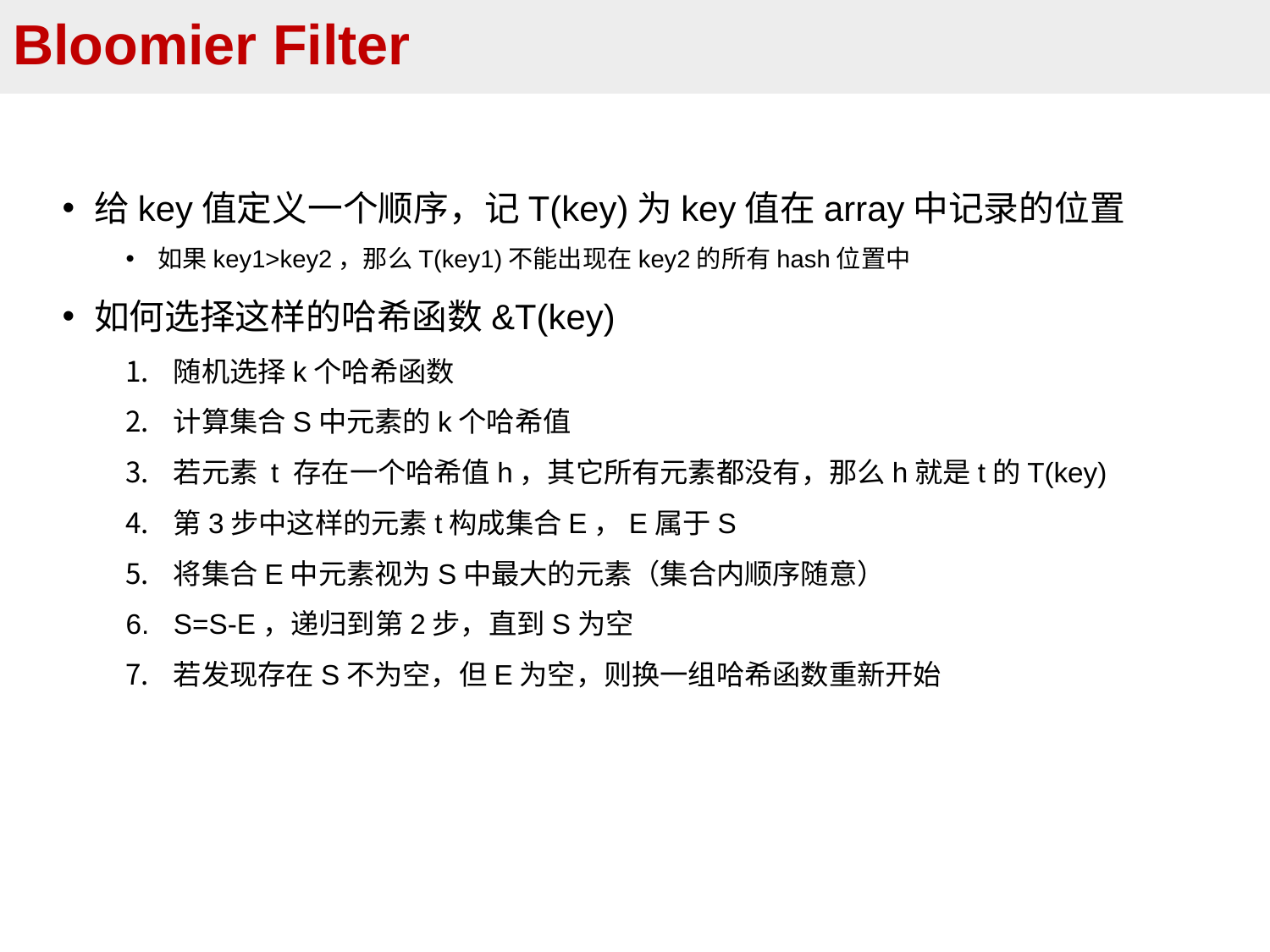

# Bloomier Filter
给key值定义一个顺序，记T(key)为key值在array中记录的位置
如果key1>key2，那么T(key1)不能出现在key2的所有hash位置中
如何选择这样的哈希函数&T(key)
随机选择k个哈希函数
计算集合S中元素的k个哈希值
若元素 t 存在一个哈希值h，其它所有元素都没有，那么h就是t的T(key)
第3步中这样的元素t构成集合E，E属于S
将集合E中元素视为S中最大的元素（集合内顺序随意）
S=S-E，递归到第2步，直到S为空
若发现存在S不为空，但E为空，则换一组哈希函数重新开始